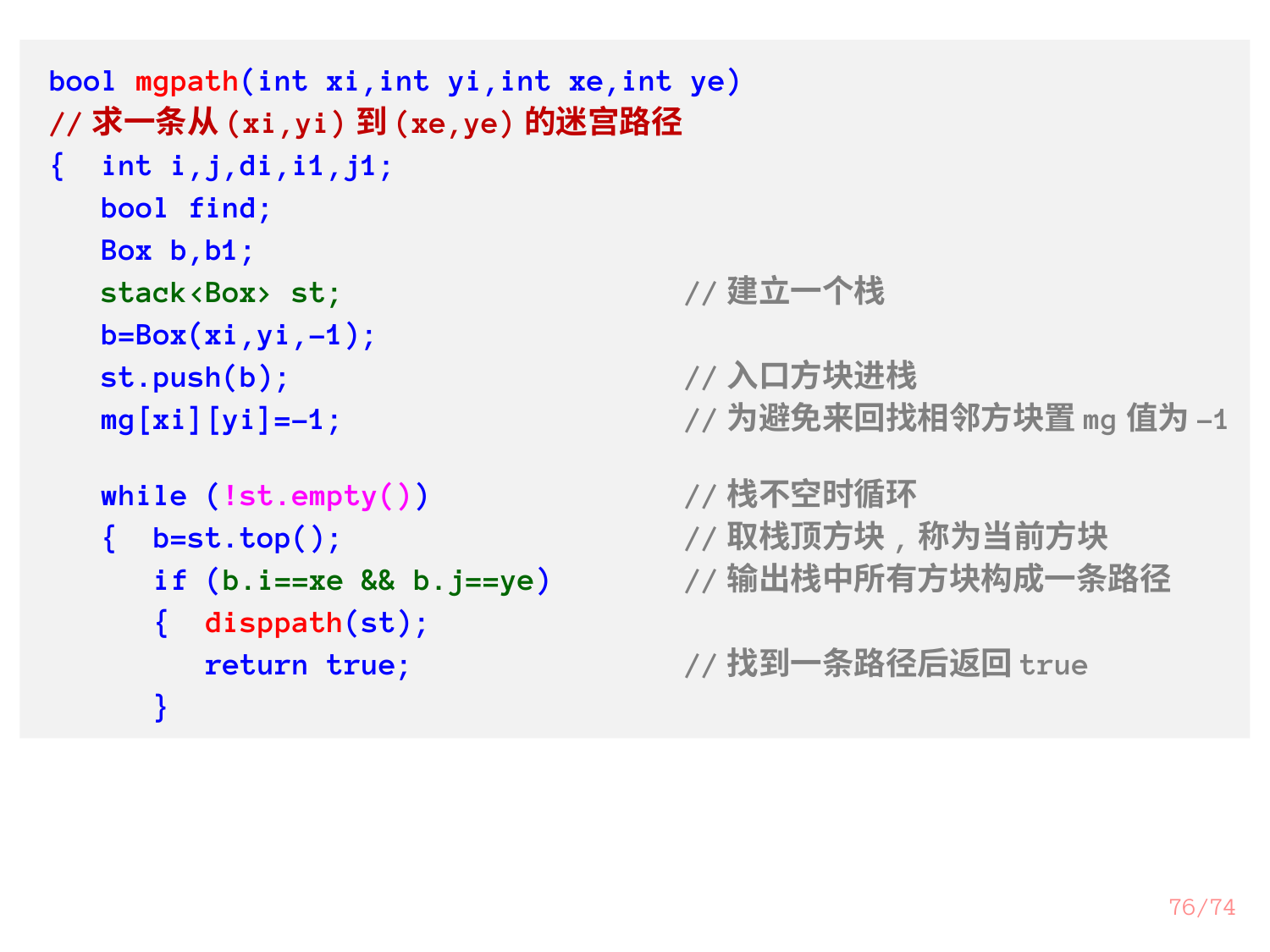

bool mgpath(int xi,int yi,int xe,int ye)
//求一条从(xi,yi)到(xe,ye)的迷宫路径
{  int i,j,di,i1,j1;
   bool find;
   Box b,b1;
   stack<Box> st;			//建立一个栈
   b=Box(xi,yi,-1);
   st.push(b);				//入口方块进栈
   mg[xi][yi]=-1;			//为避免来回找相邻方块置mg值为-1
   while (!st.empty())		//栈不空时循环
   {  b=st.top();			//取栈顶方块,称为当前方块
      if (b.i==xe && b.j==ye)		//输出栈中所有方块构成一条路径
      {  disppath(st);
         return true;			//找到一条路径后返回true
      }
76/74